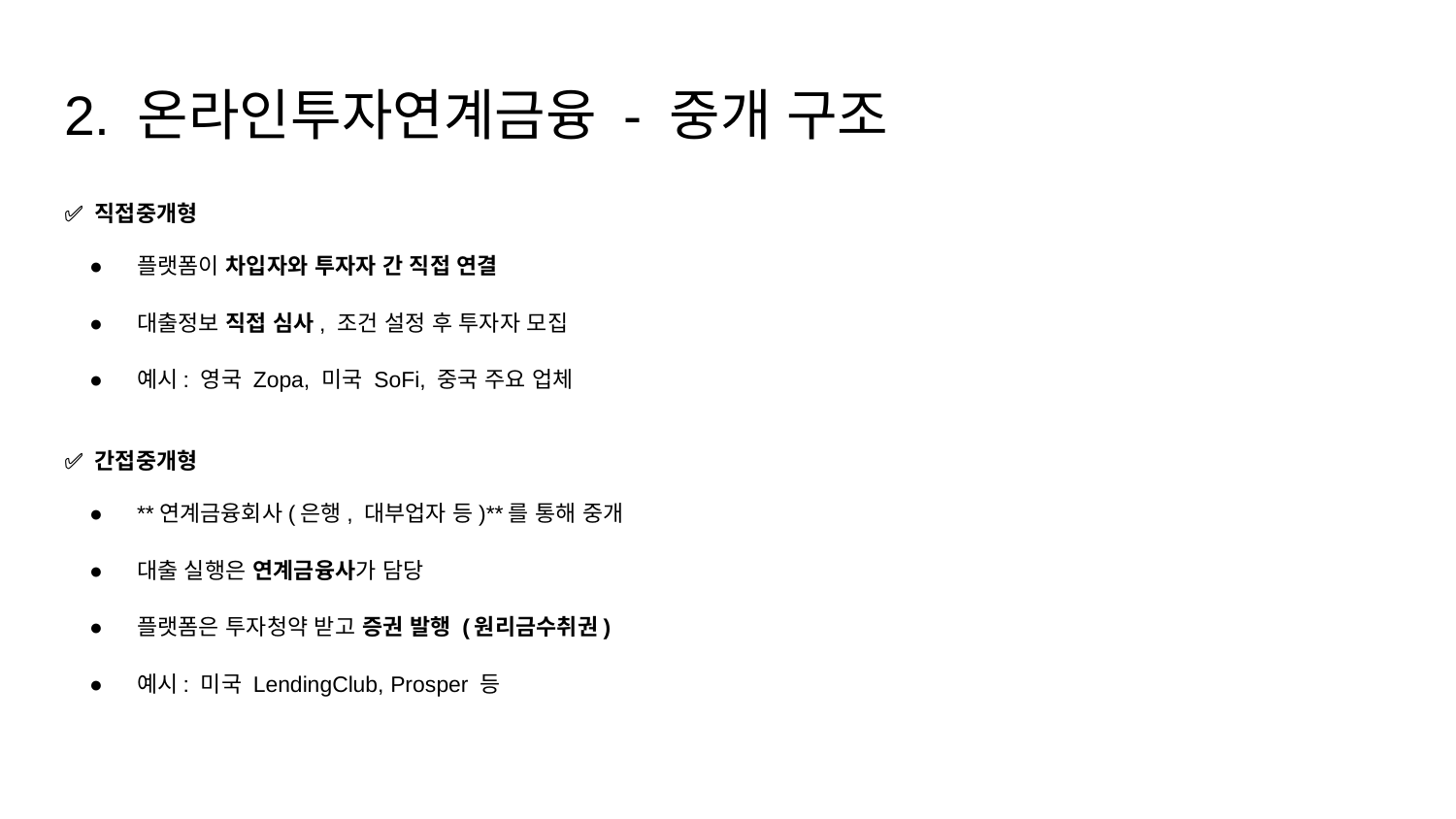

# 2. 온라인투자연계금융 - 중개 구조
✅ 직접중개형
플랫폼이 차입자와 투자자 간 직접 연결
대출정보 직접 심사, 조건 설정 후 투자자 모집
예시: 영국 Zopa, 미국 SoFi, 중국 주요 업체
✅ 간접중개형
**연계금융회사(은행, 대부업자 등)**를 통해 중개
대출 실행은 연계금융사가 담당
플랫폼은 투자청약 받고 증권 발행 (원리금수취권)
예시: 미국 LendingClub, Prosper 등